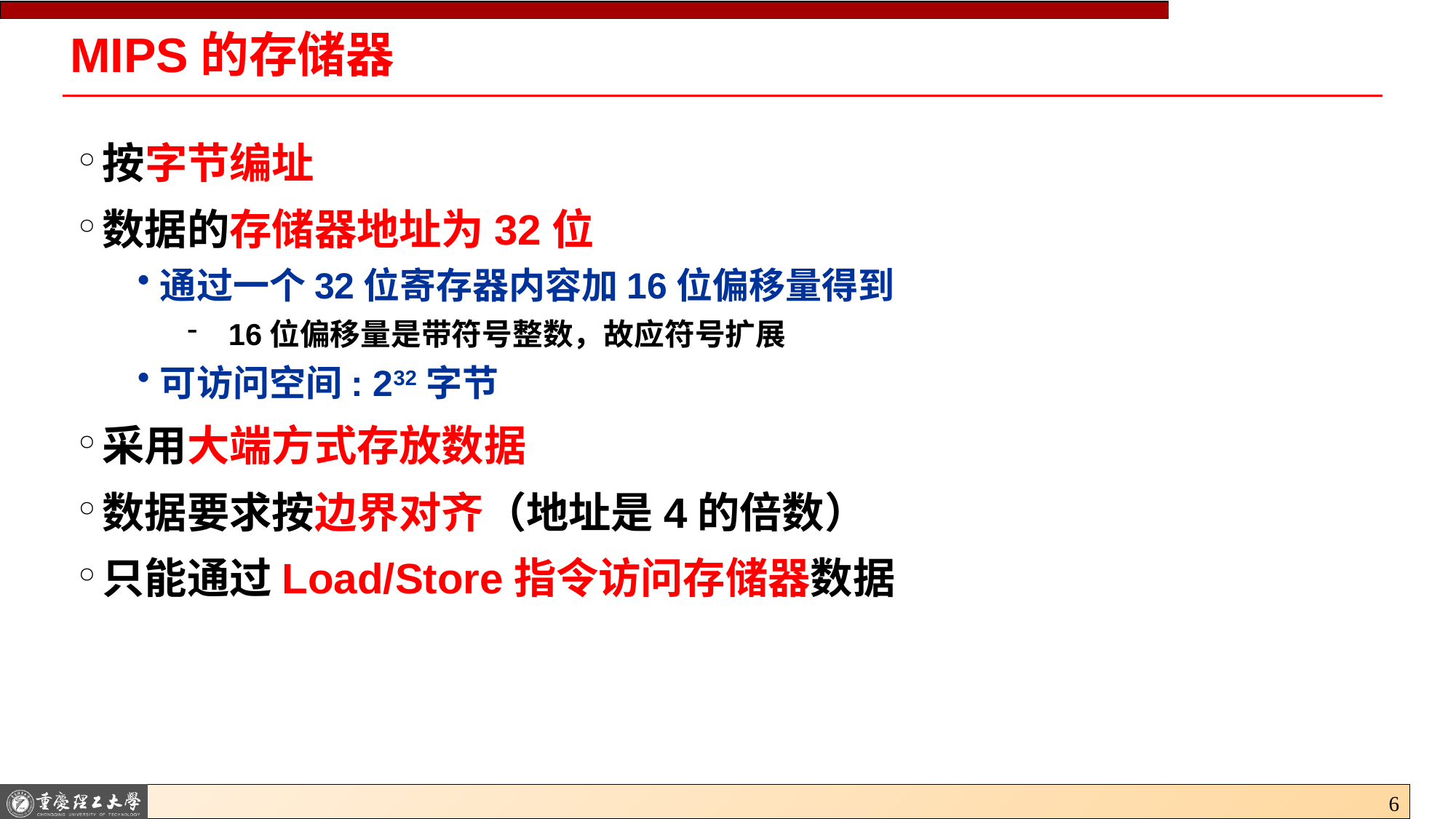

# MIPS的存储器
按字节编址
数据的存储器地址为32位
通过一个32位寄存器内容加16位偏移量得到
16位偏移量是带符号整数，故应符号扩展
可访问空间: 232字节
采用大端方式存放数据
数据要求按边界对齐（地址是4的倍数）
只能通过Load/Store指令访问存储器数据